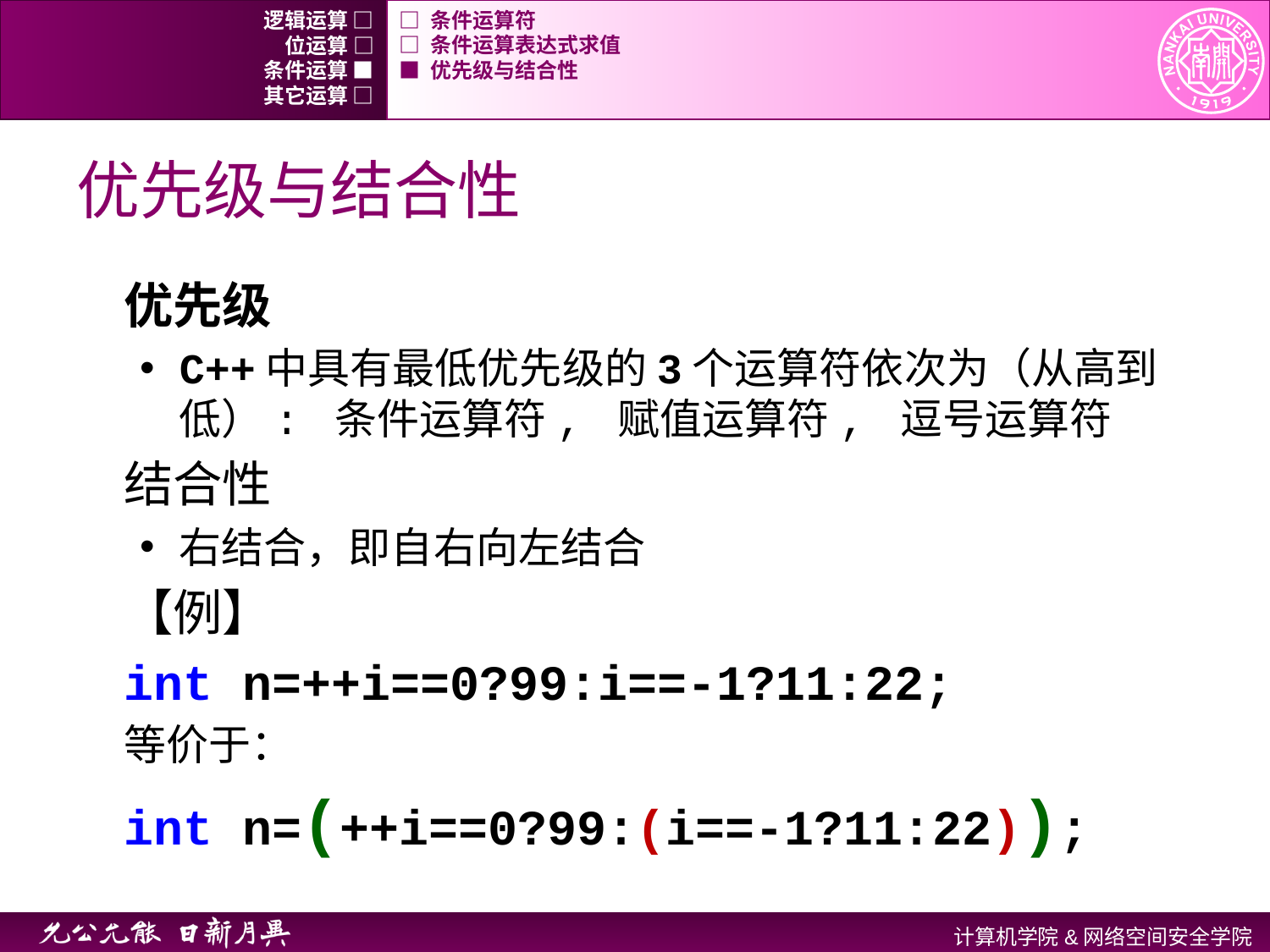

逻辑运算 □
□ 条件运算符
位运算 □
□ 条件运算表达式求值
条件运算 ■
■ 优先级与结合性
其它运算 □

# 优先级与结合性
优先级
C++中具有最低优先级的3个运算符依次为（从高到低）: 条件运算符, 赋值运算符, 逗号运算符
结合性
右结合，即自右向左结合
【例】
int n=++i==0?99:i==-1?11:22;
等价于：
int n=(++i==0?99:(i==-1?11:22));